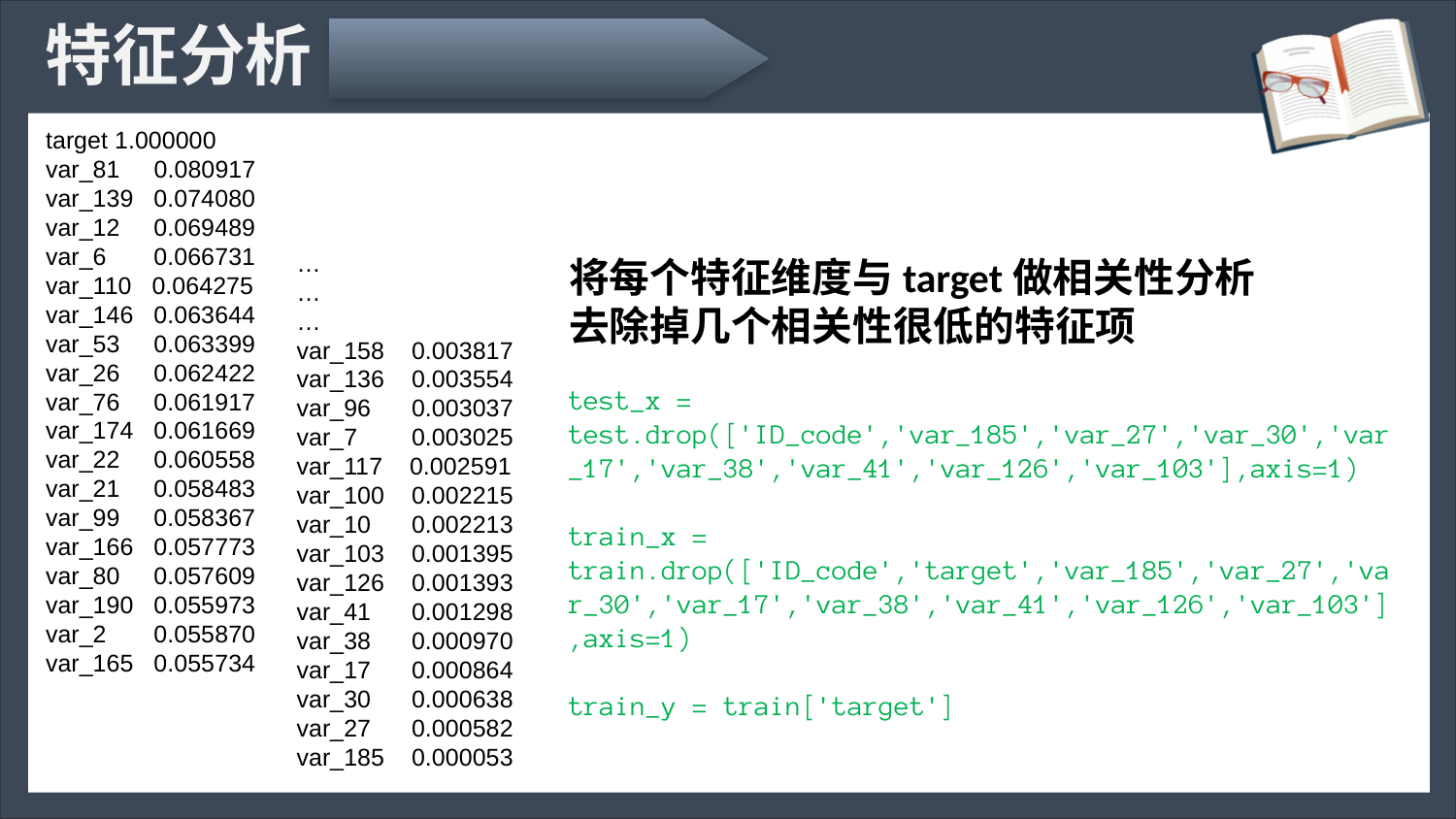

# 特征分析

target 1.000000
var_81     0.080917
var_139   0.074080
var_12     0.069489
var_6       0.066731
var_110   0.064275
var_146   0.063644
var_53     0.063399
var_26     0.062422
var_76     0.061917
var_174   0.061669
var_22     0.060558
var_21     0.058483
var_99     0.058367
var_166   0.057773
var_80     0.057609
var_190   0.055973
var_2       0.055870
var_165   0.055734

…
…
…
var_158    0.003817
var_136    0.003554
var_96      0.003037
var_7        0.003025
var_117    0.002591
var_100    0.002215
var_10      0.002213
var_103    0.001395
var_126    0.001393
var_41      0.001298
var_38      0.000970
var_17      0.000864
var_30      0.000638
var_27      0.000582
var_185    0.000053
将每个特征维度与target做相关性分析
去除掉几个相关性很低的特征项

test_x = test.drop(['ID_code','var_185','var_27','var_30','var_17','var_38','var_41','var_126','var_103'],axis=1)

train_x = train.drop(['ID_code','target','var_185','var_27','var_30','var_17','var_38','var_41','var_126','var_103'],axis=1)

train_y = train['target']